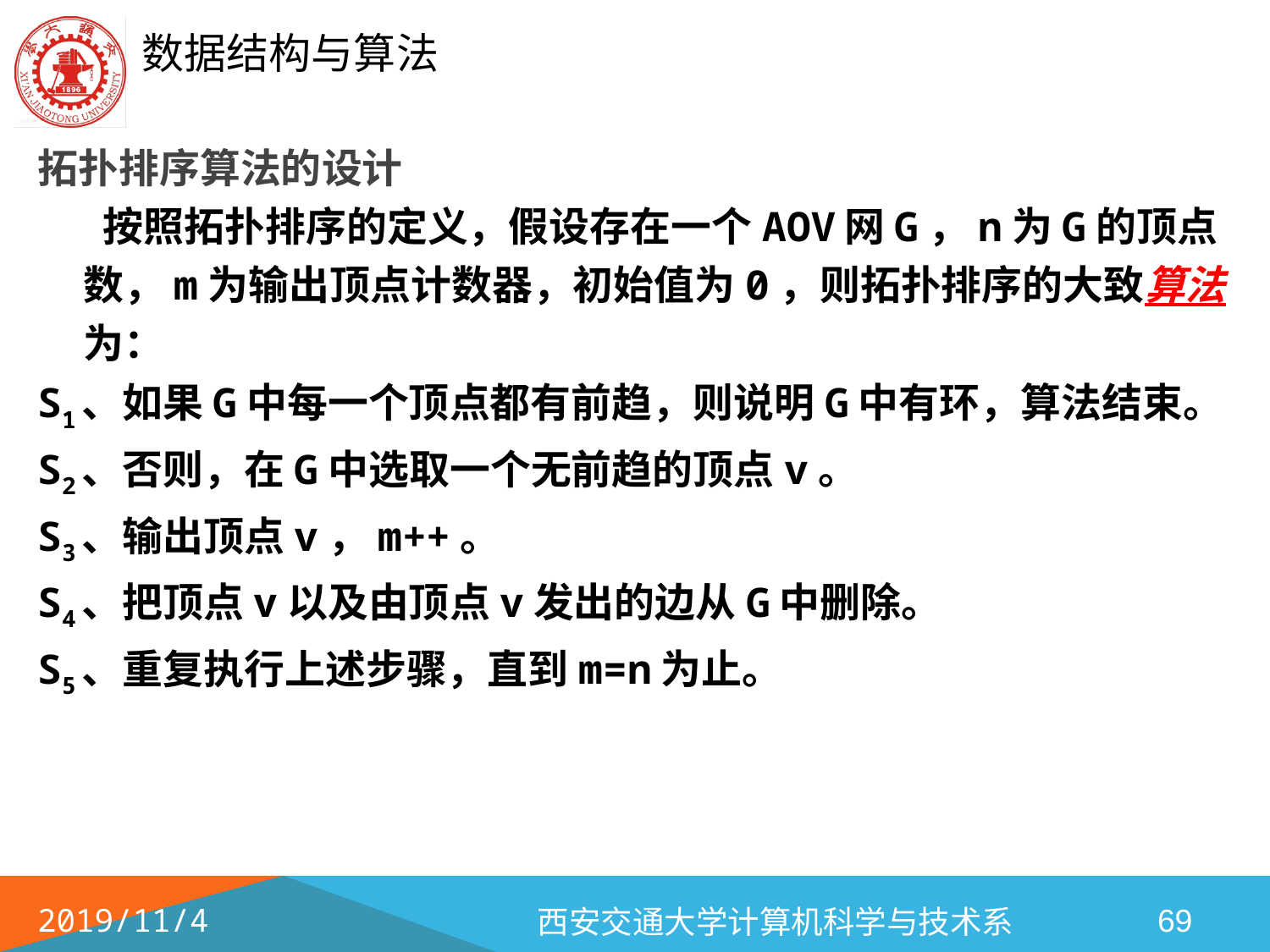

拓扑排序算法的设计
      按照拓扑排序的定义，假设存在一个AOV网G，n为G的顶点数，m为输出顶点计数器，初始值为0，则拓扑排序的大致算法为：
S1、如果G中每一个顶点都有前趋，则说明G中有环，算法结束。
S2、否则，在G中选取一个无前趋的顶点v。
S3、输出顶点v，m++。
S4、把顶点v以及由顶点v发出的边从G中删除。
S5、重复执行上述步骤，直到m=n为止。